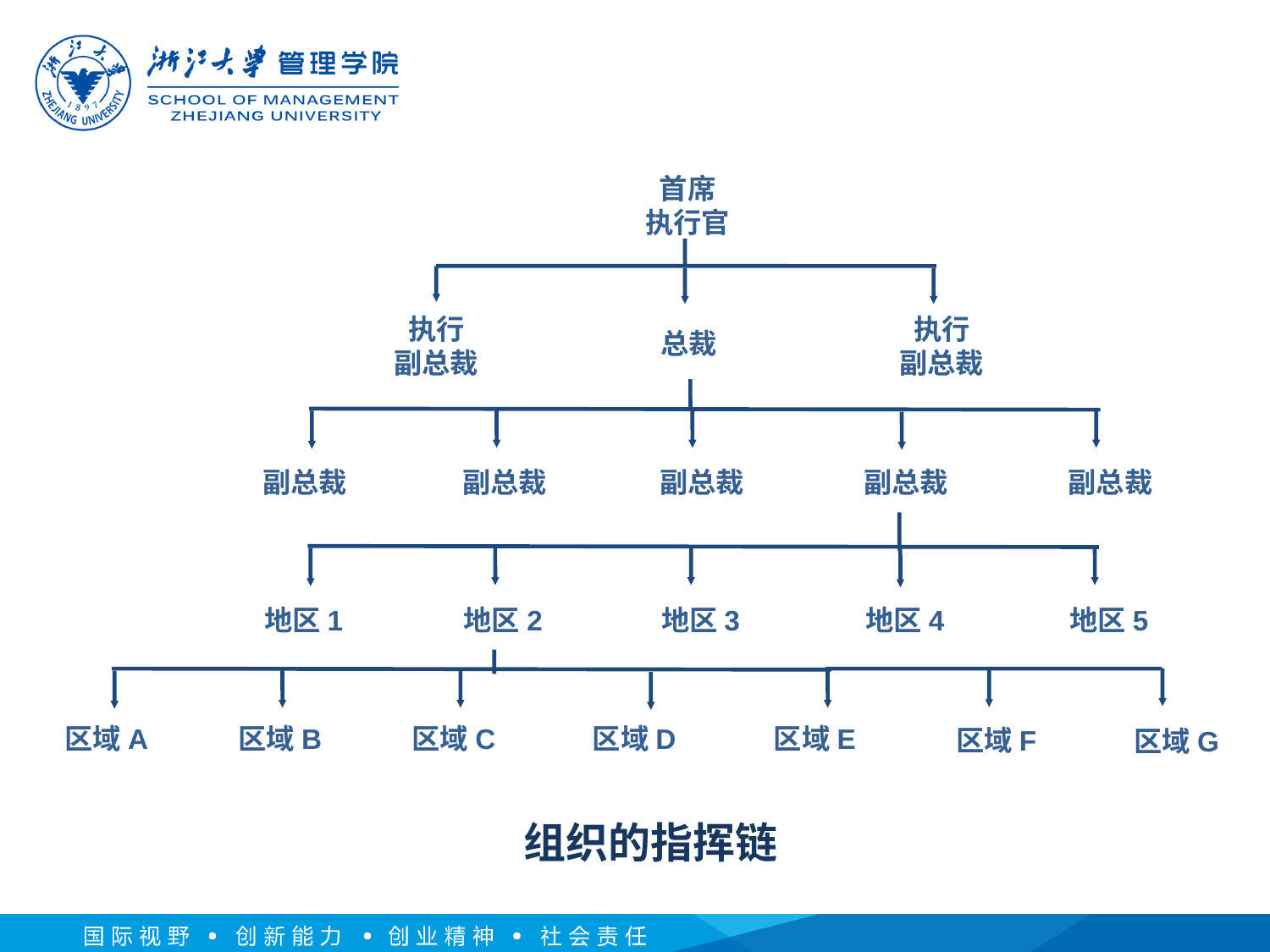

首席
执行官

执行
副总裁
总裁
执行
副总裁

副总裁
副总裁
副总裁
副总裁
副总裁

地区1
地区2
地区3
地区4
地区5

区域G

区域F
区域A
区域B
区域C
区域D
区域E
组织的指挥链